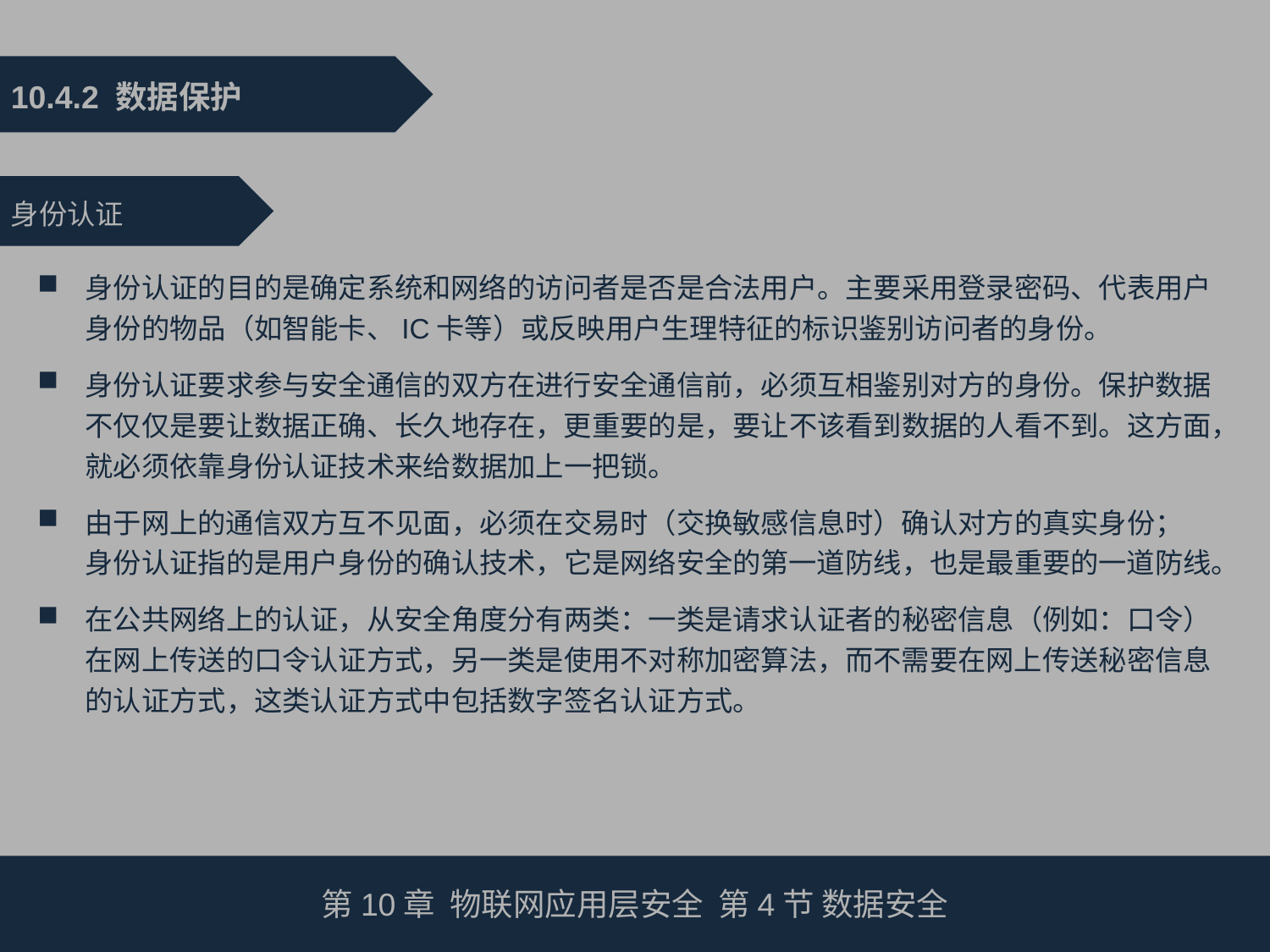

10.4.2 数据保护
身份认证
身份认证的目的是确定系统和网络的访问者是否是合法用户。主要采用登录密码、代表用户身份的物品（如智能卡、IC卡等）或反映用户生理特征的标识鉴别访问者的身份。
身份认证要求参与安全通信的双方在进行安全通信前，必须互相鉴别对方的身份。保护数据不仅仅是要让数据正确、长久地存在，更重要的是，要让不该看到数据的人看不到。这方面，就必须依靠身份认证技术来给数据加上一把锁。
由于网上的通信双方互不见面，必须在交易时（交换敏感信息时）确认对方的真实身份； 身份认证指的是用户身份的确认技术，它是网络安全的第一道防线，也是最重要的一道防线。
在公共网络上的认证，从安全角度分有两类：一类是请求认证者的秘密信息（例如：口令）在网上传送的口令认证方式，另一类是使用不对称加密算法，而不需要在网上传送秘密信息的认证方式，这类认证方式中包括数字签名认证方式。